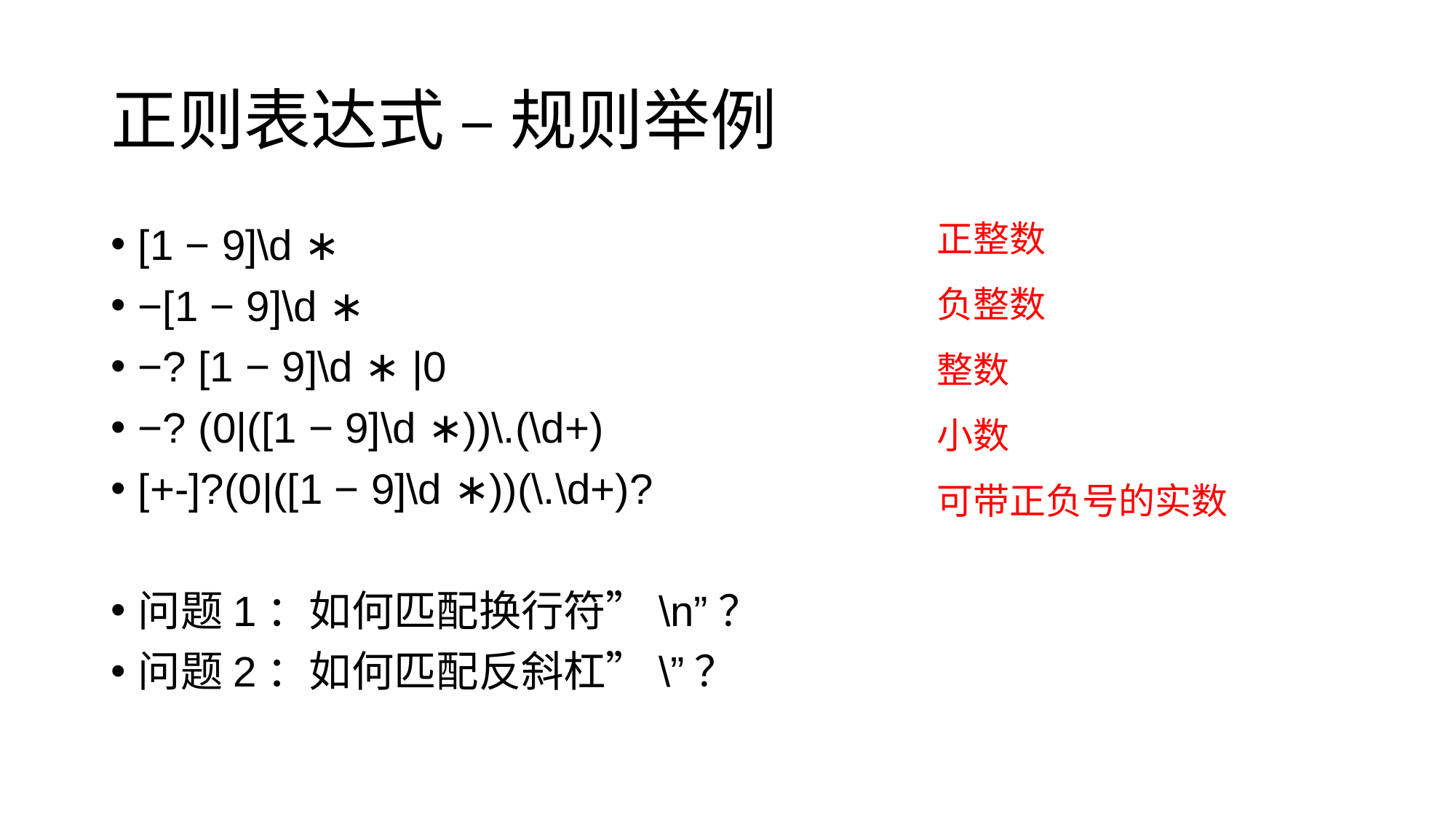

# 正则表达式 – 规则举例
正整数
负整数
整数
小数
可带正负号的实数
[1 − 9]\d ∗
−[1 − 9]\d ∗
−? [1 − 9]\d ∗ |0
−? (0|([1 − 9]\d ∗))\.(\d+)
[+-]?(0|([1 − 9]\d ∗))(\.\d+)?

问题1：如何匹配换行符”\n”？
问题2：如何匹配反斜杠”\”？